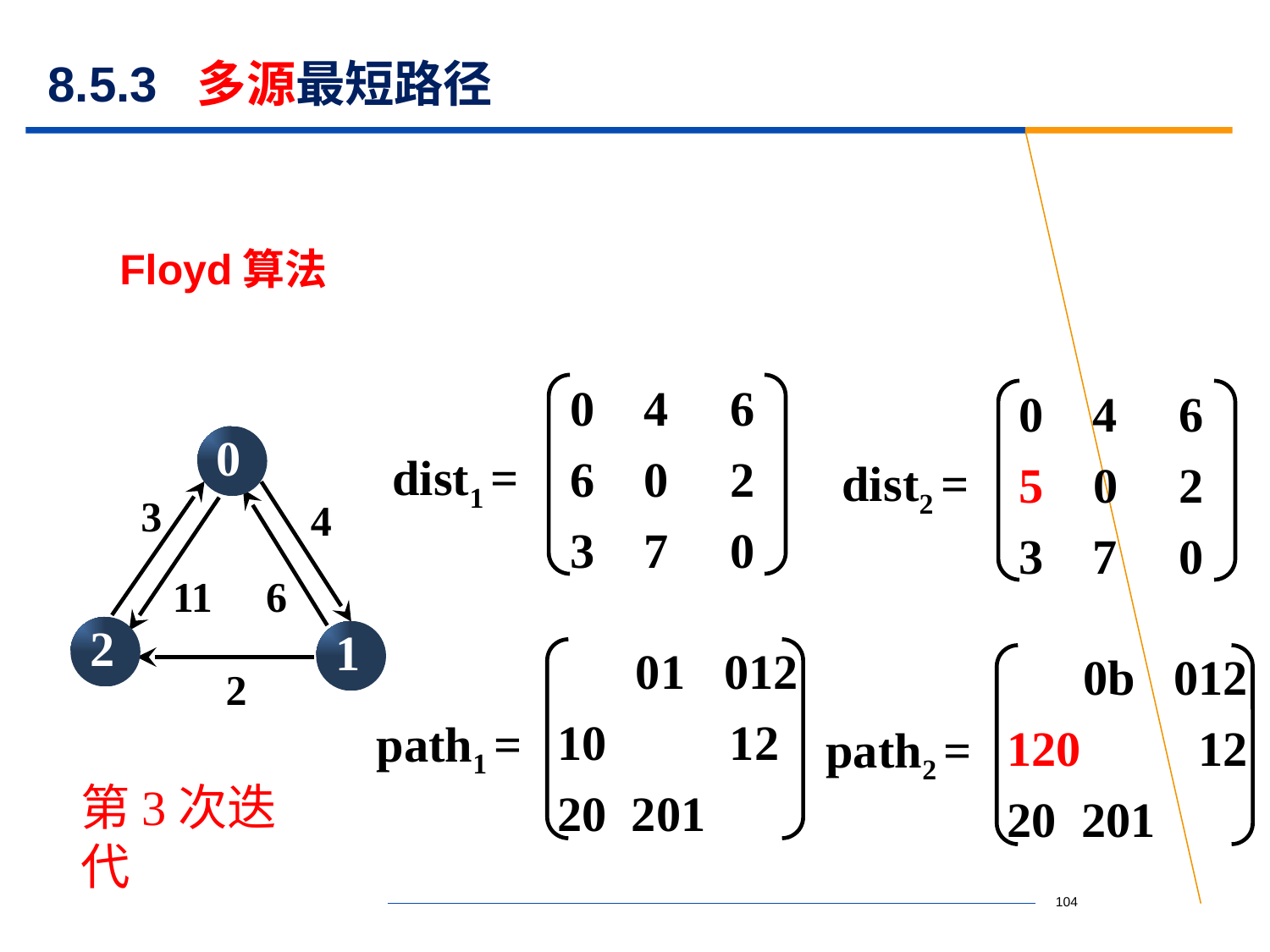

# 8.5.3  多源最短路径
Floyd算法
0    4     6
6    0     2
3    7     0
0    4     6
5    0     2
3    7     0

0

dist1 =
dist2 =

3
4

11
6
2

1

      01   012
10          12
20  201
      0b   012
120         12
20  201

2
path1 =
path2 =
第3次迭代